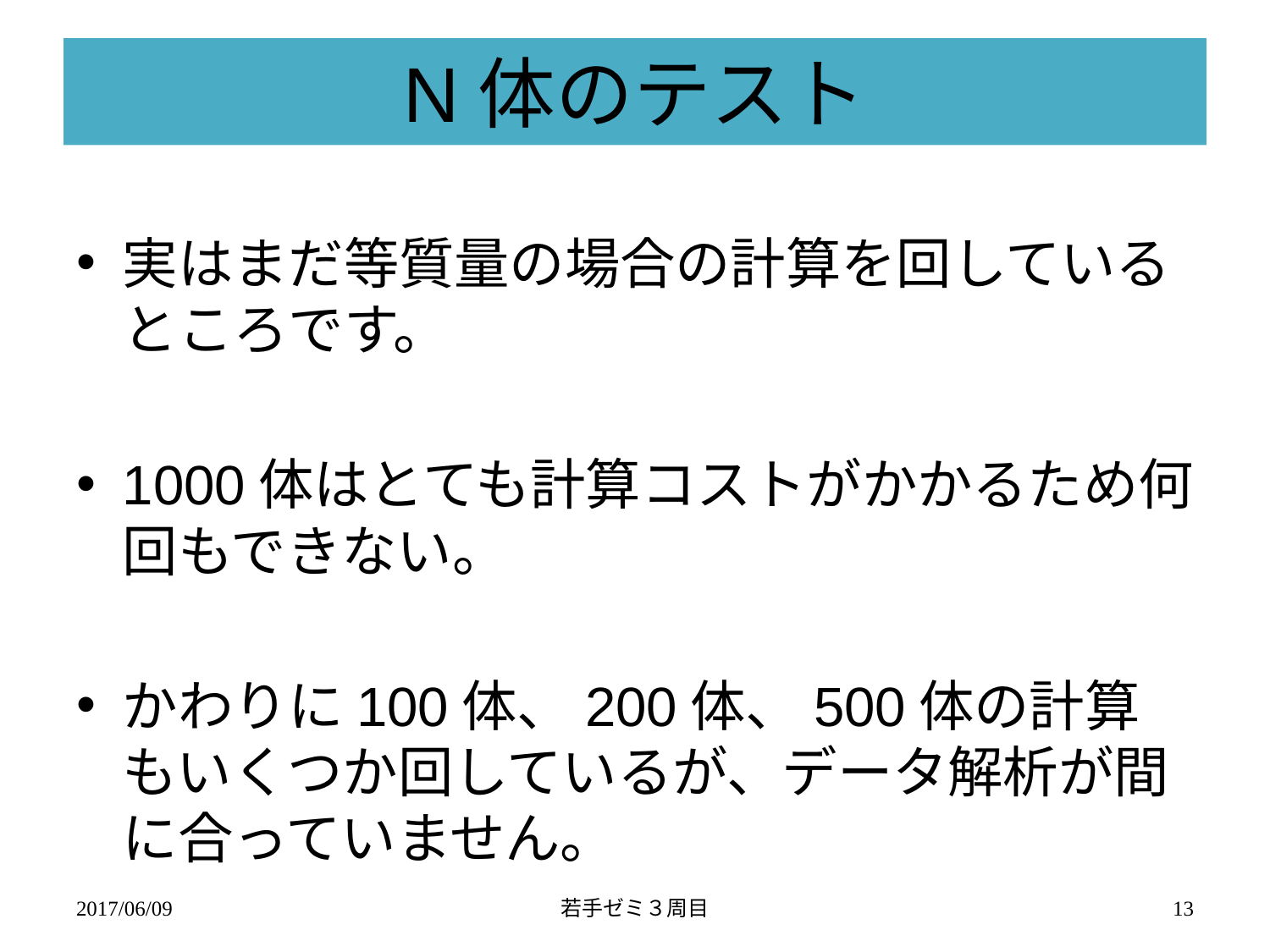

# N体のテスト
実はまだ等質量の場合の計算を回しているところです。

1000体はとても計算コストがかかるため何回もできない。

かわりに100体、200体、500体の計算もいくつか回しているが、データ解析が間に合っていません。
2017/06/09
若手ゼミ３周目
13